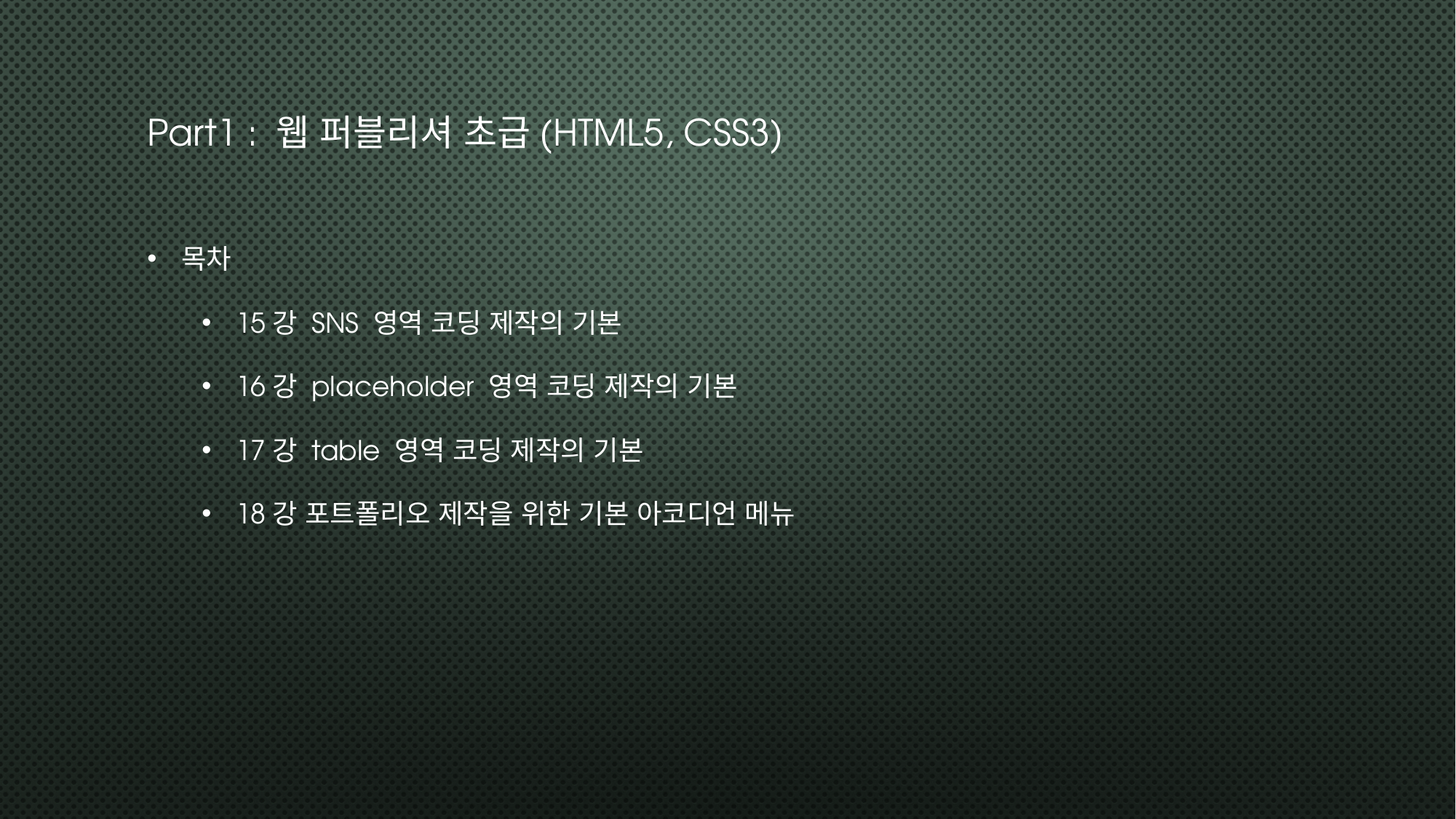

# Part1 : 웹 퍼블리셔 초급(HTML5, CSS3)
목차
15강 SNS 영역 코딩 제작의 기본
16강 placeholder 영역 코딩 제작의 기본
17강 table 영역 코딩 제작의 기본
18강 포트폴리오 제작을 위한 기본 아코디언 메뉴